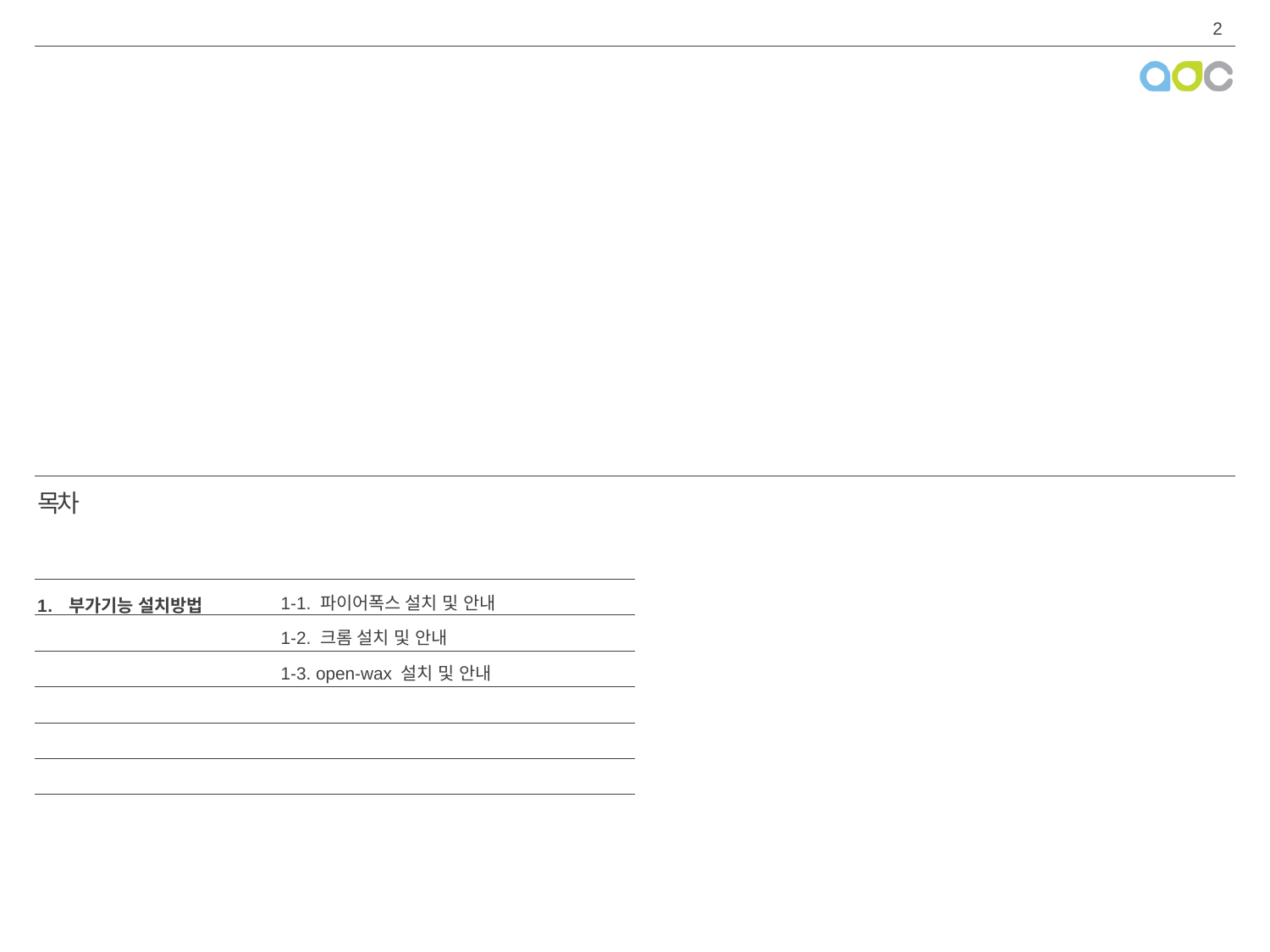

목차
1-1. 파이어폭스 설치 및 안내
1-2. 크롬 설치 및 안내
1-3. open-wax 설치 및 안내
부가기능 설치방법